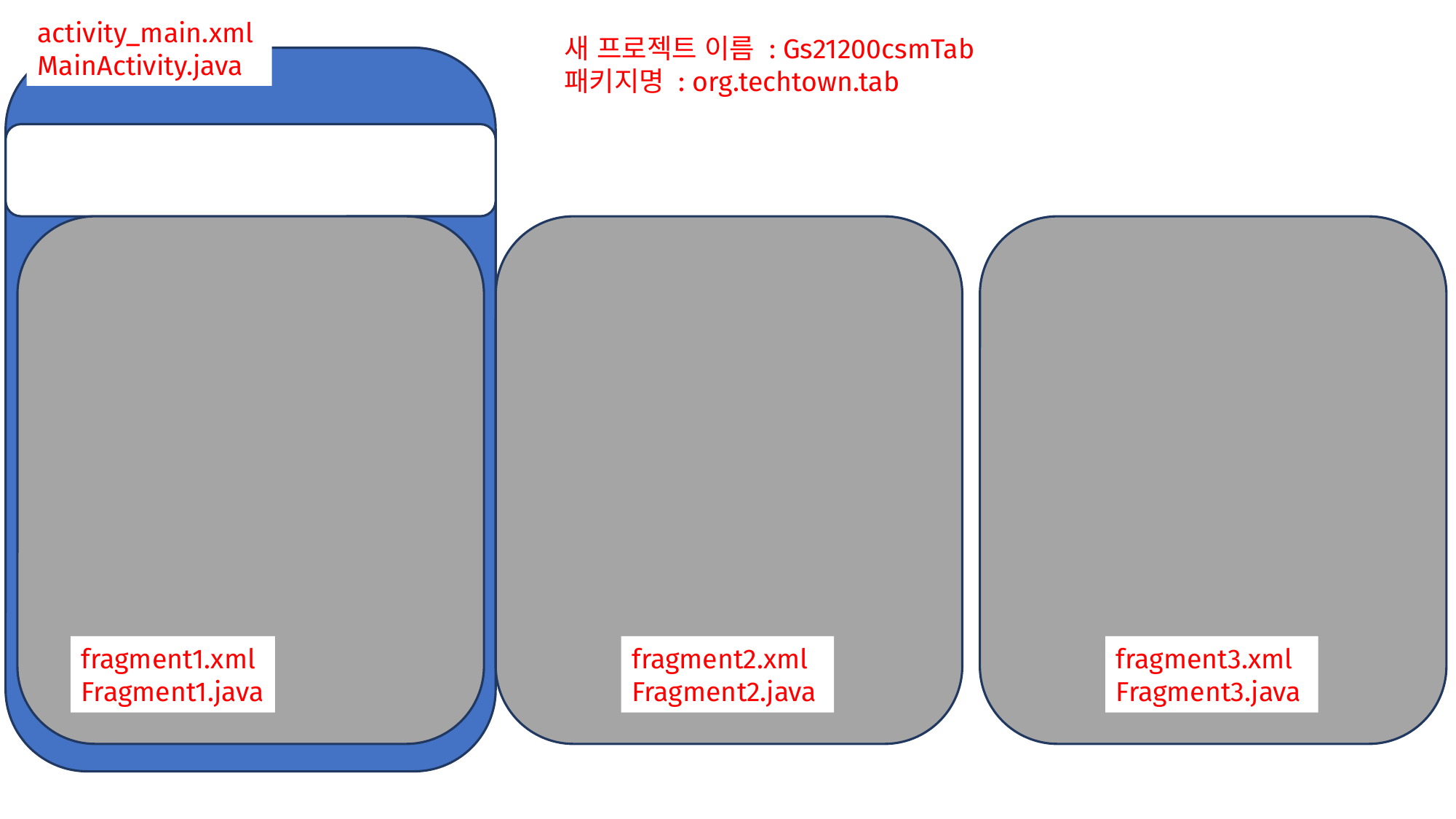

activity_main.xml
MainActivity.java
새 프로젝트 이름 : Gs21200csmTab
패키지명 : org.techtown.tab

fragment1.xml
Fragment1.java
fragment2.xml
Fragment2.java
fragment3.xml
Fragment3.java